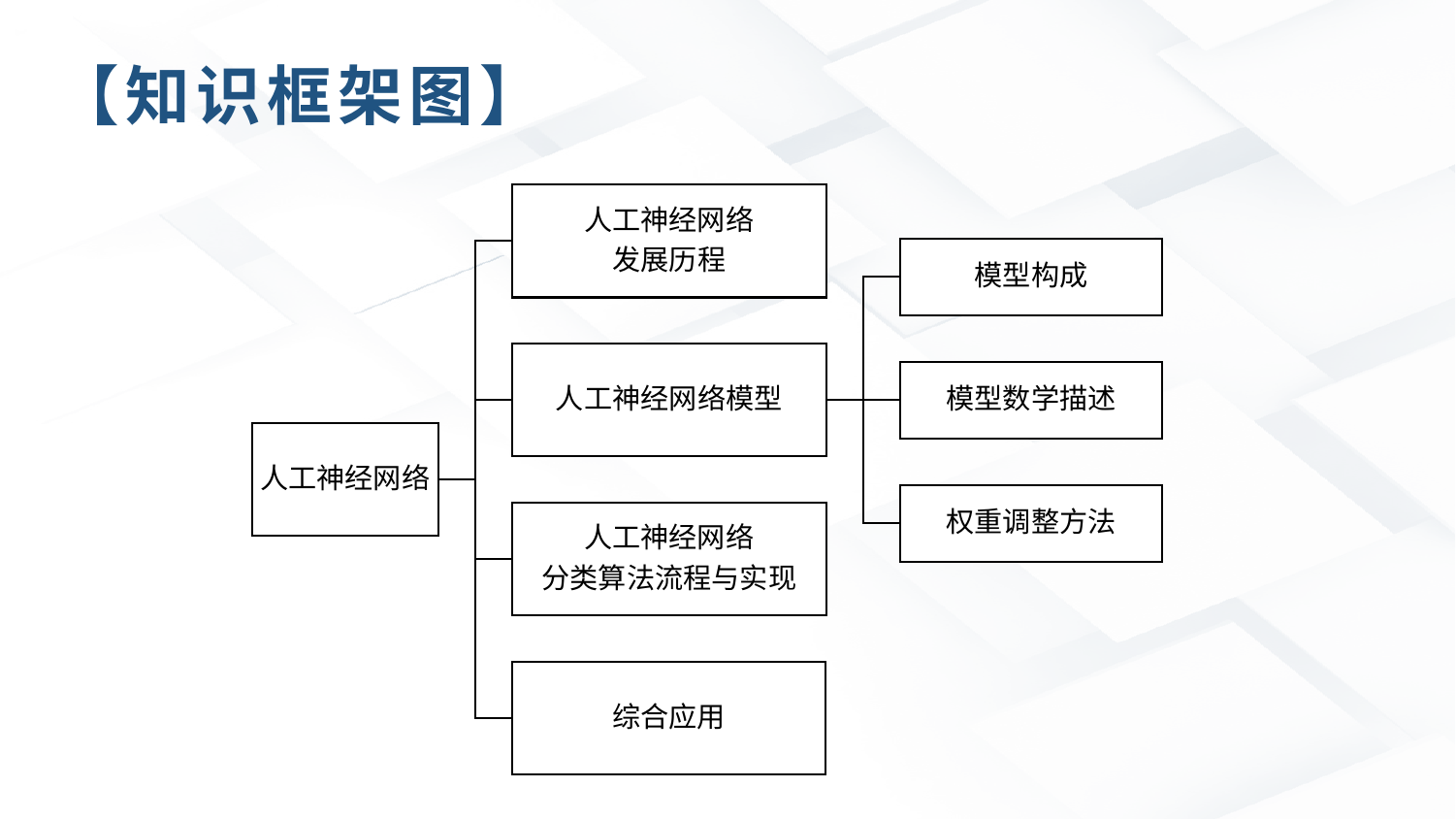

【知识框架图】
人工神经网络
人工神经网络
发展历程
人工神经网络模型
模型构成
模型数学描述
权重调整方法
人工神经网络
分类算法流程与实现
综合应用